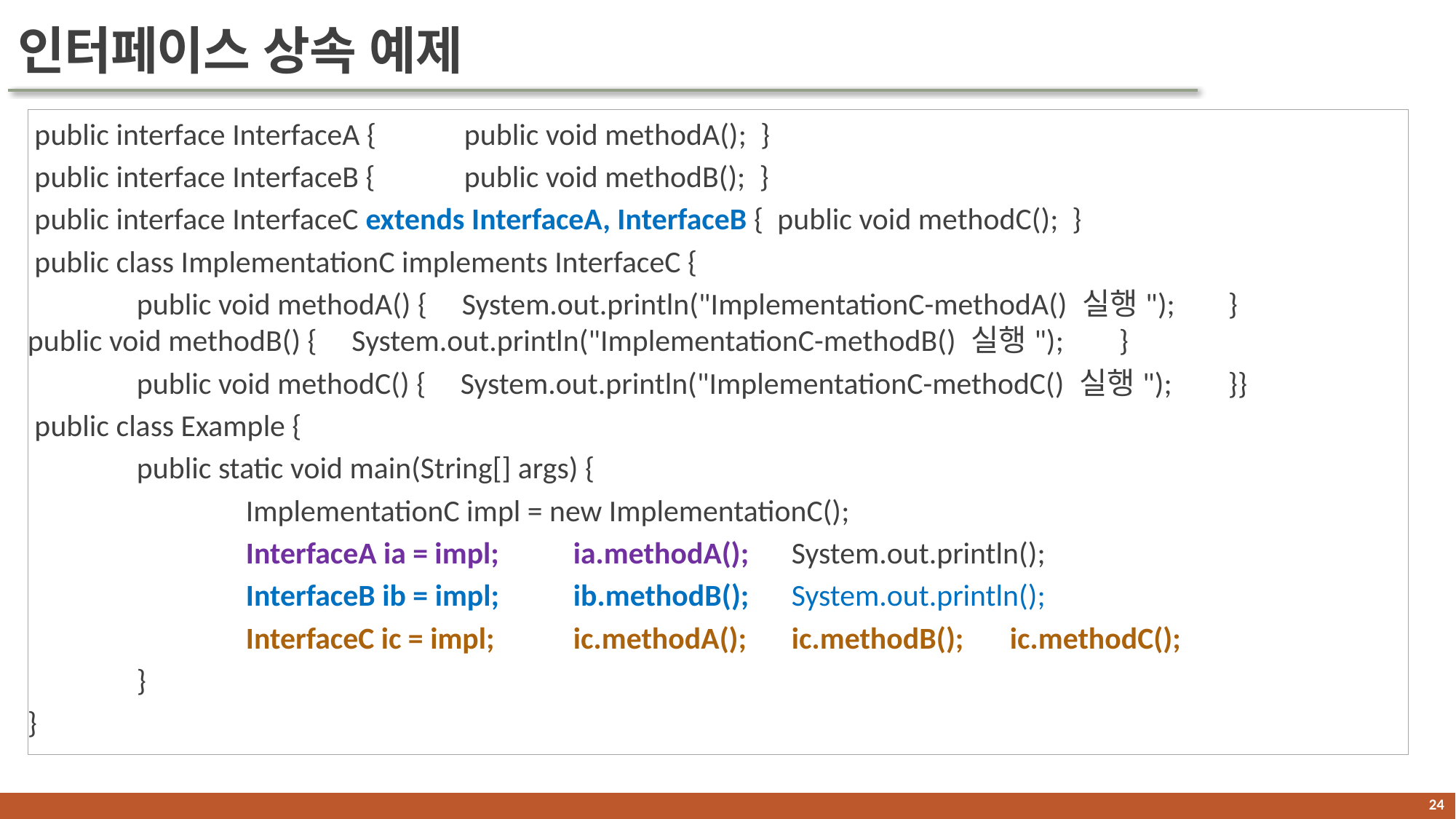

# 인터페이스 상속 예제
 public interface InterfaceA { 	public void methodA();  }
 public interface InterfaceB { 	public void methodB();  }
 public interface InterfaceC extends InterfaceA, InterfaceB {  public void methodC();  }
 public class ImplementationC implements InterfaceC {
	public void methodA() {     System.out.println("ImplementationC-methodA() 실행"); 	}	public void methodB() {     System.out.println("ImplementationC-methodB() 실행"); 	}
	public void methodC() {     System.out.println("ImplementationC-methodC() 실행"); 	}}
 public class Example {
	public static void main(String[] args) {
		ImplementationC impl = new ImplementationC();
		InterfaceA ia = impl; 	ia.methodA(); 	System.out.println();
		InterfaceB ib = impl;	ib.methodB();	System.out.println();
		InterfaceC ic = impl; 	ic.methodA();	ic.methodB();	ic.methodC();
	}
}

24